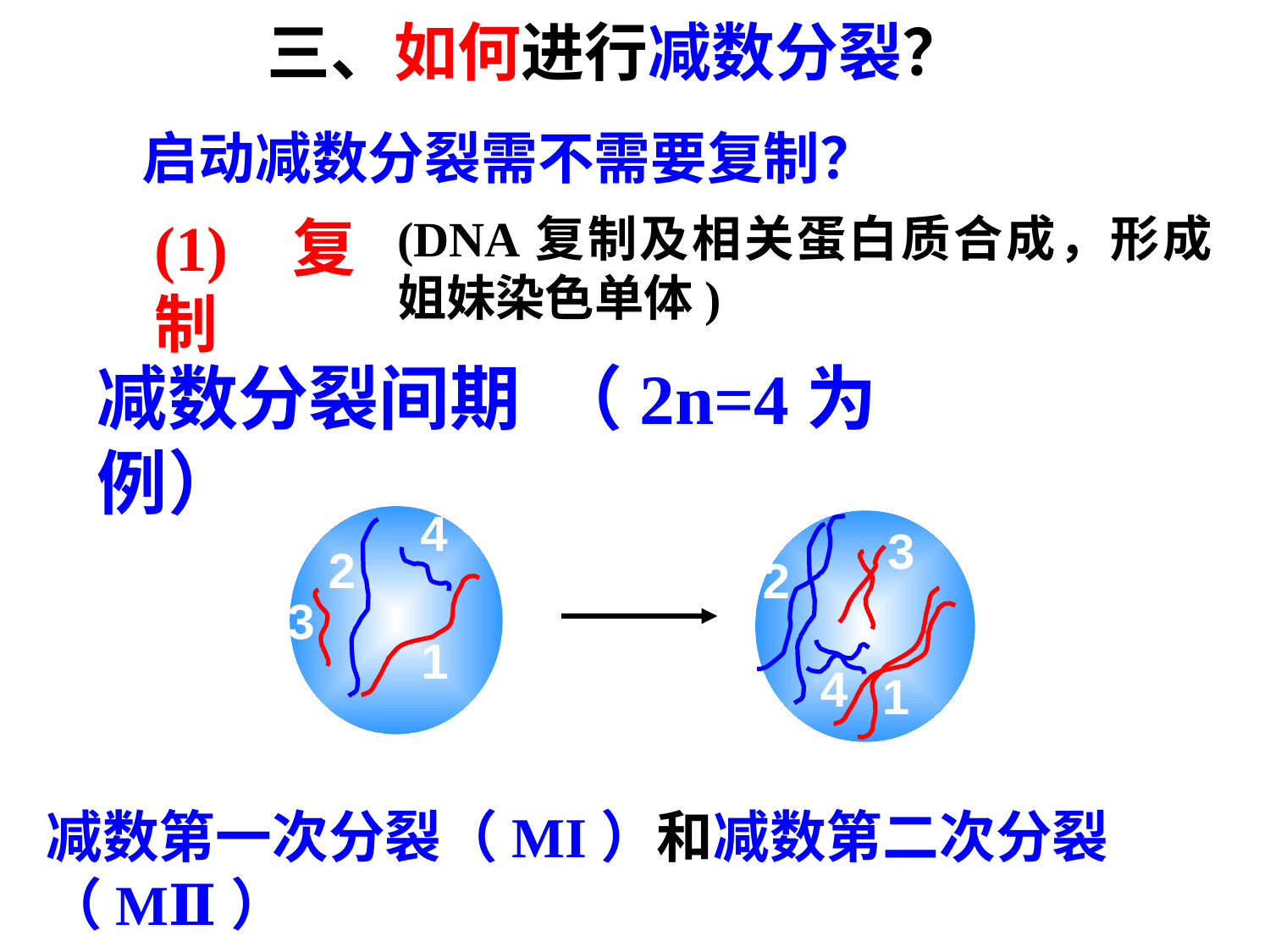

三、如何进行减数分裂？
启动减数分裂需不需要复制？
(1)复制
(DNA复制及相关蛋白质合成，形成姐妹染色单体)
减数分裂间期  （2n=4为例）
4

3
2
2
3
1
4
1
减数第一次分裂（MI）和减数第二次分裂（MⅡ）